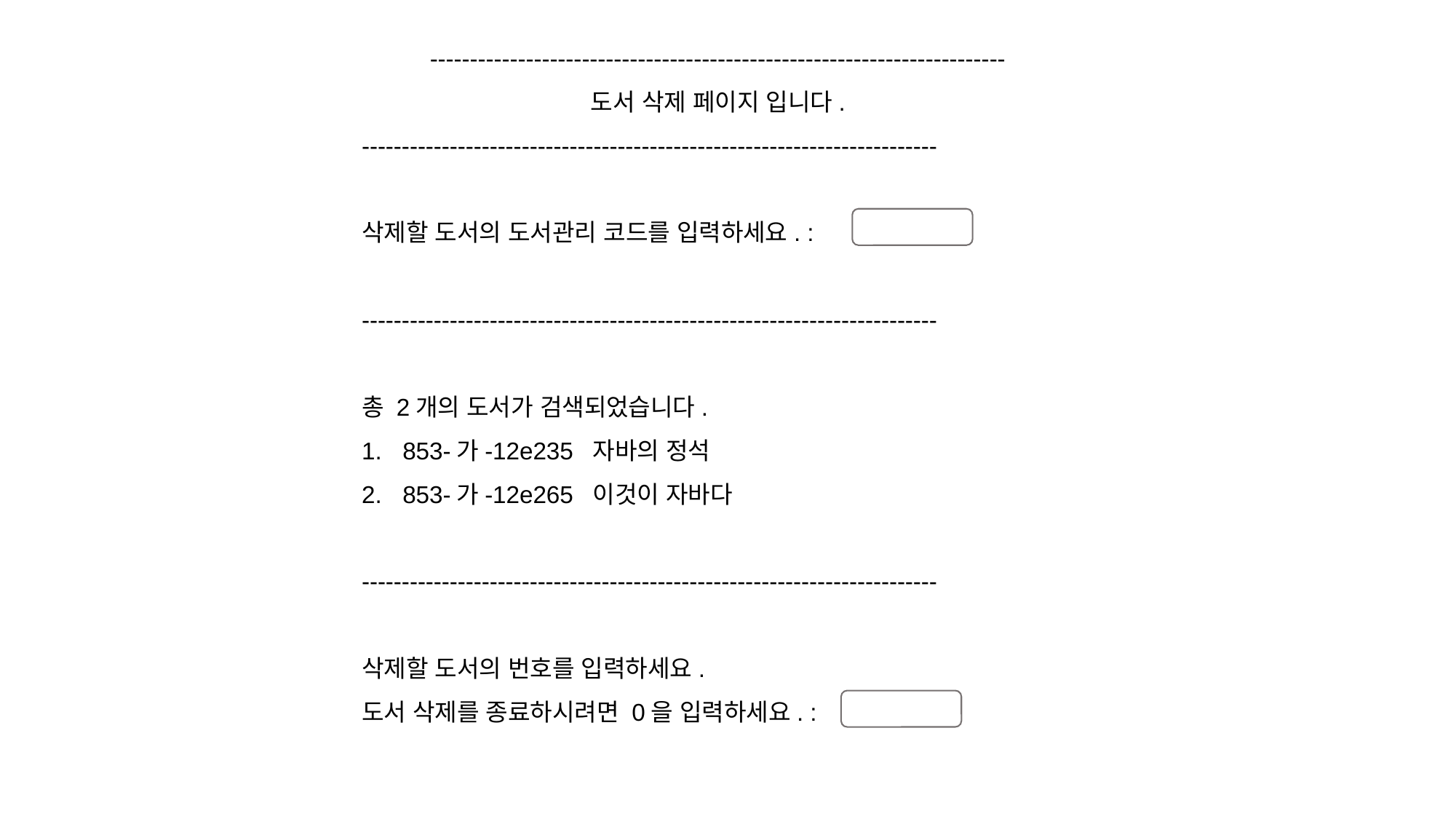

------------------------------------------------------------------------
도서 삭제 페이지 입니다.
------------------------------------------------------------------------

삭제할 도서의 도서관리 코드를 입력하세요. :

------------------------------------------------------------------------

총 2개의 도서가 검색되었습니다.
853-가-12e235  자바의 정석
853-가-12e265  이것이 자바다

------------------------------------------------------------------------

삭제할 도서의 번호를 입력하세요.
도서 삭제를 종료하시려면 0을 입력하세요. :